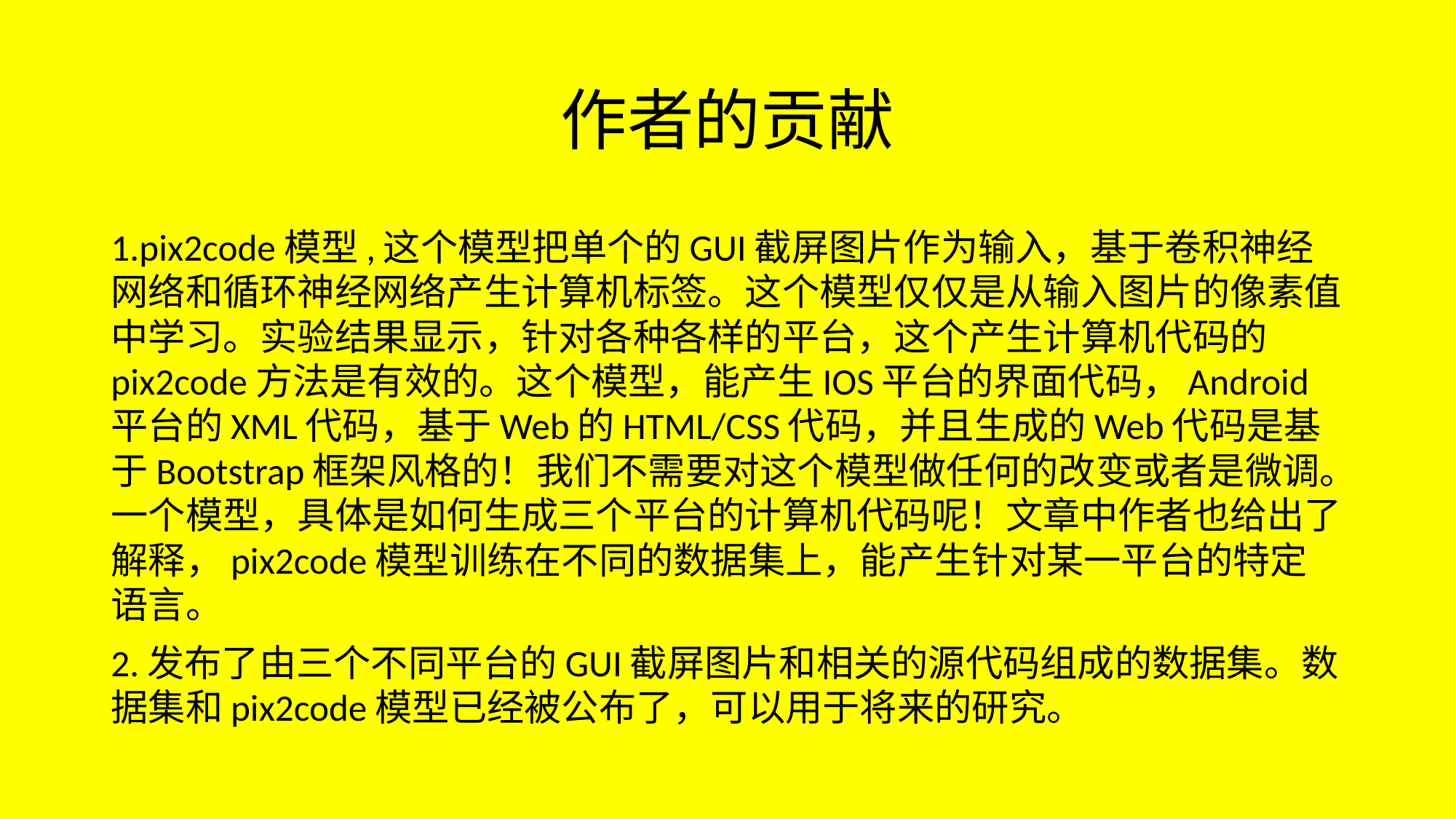

# 作者的贡献
1.pix2code模型,这个模型把单个的GUI截屏图片作为输入，基于卷积神经网络和循环神经网络产生计算机标签。这个模型仅仅是从输入图片的像素值中学习。实验结果显示，针对各种各样的平台，这个产生计算机代码的pix2code方法是有效的。这个模型，能产生IOS平台的界面代码，Android平台的XML代码，基于Web的HTML/CSS代码，并且生成的Web代码是基于Bootstrap框架风格的！我们不需要对这个模型做任何的改变或者是微调。一个模型，具体是如何生成三个平台的计算机代码呢！文章中作者也给出了解释，pix2code模型训练在不同的数据集上，能产生针对某一平台的特定语言。
2.发布了由三个不同平台的GUI截屏图片和相关的源代码组成的数据集。数据集和pix2code模型已经被公布了，可以用于将来的研究。